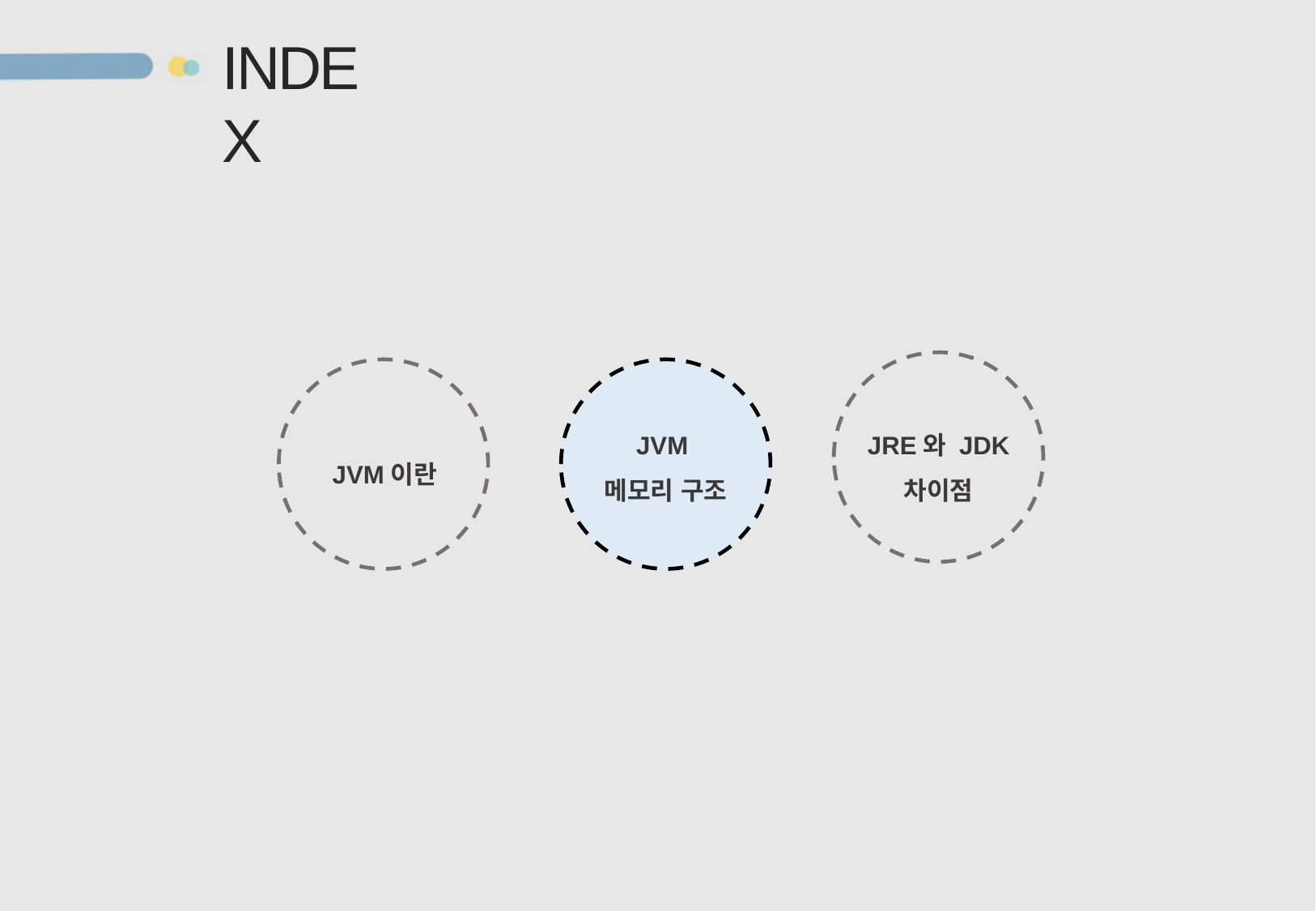

INDEX

JRE와 JDK 차이점
JVM
메모리 구조
JVM이란